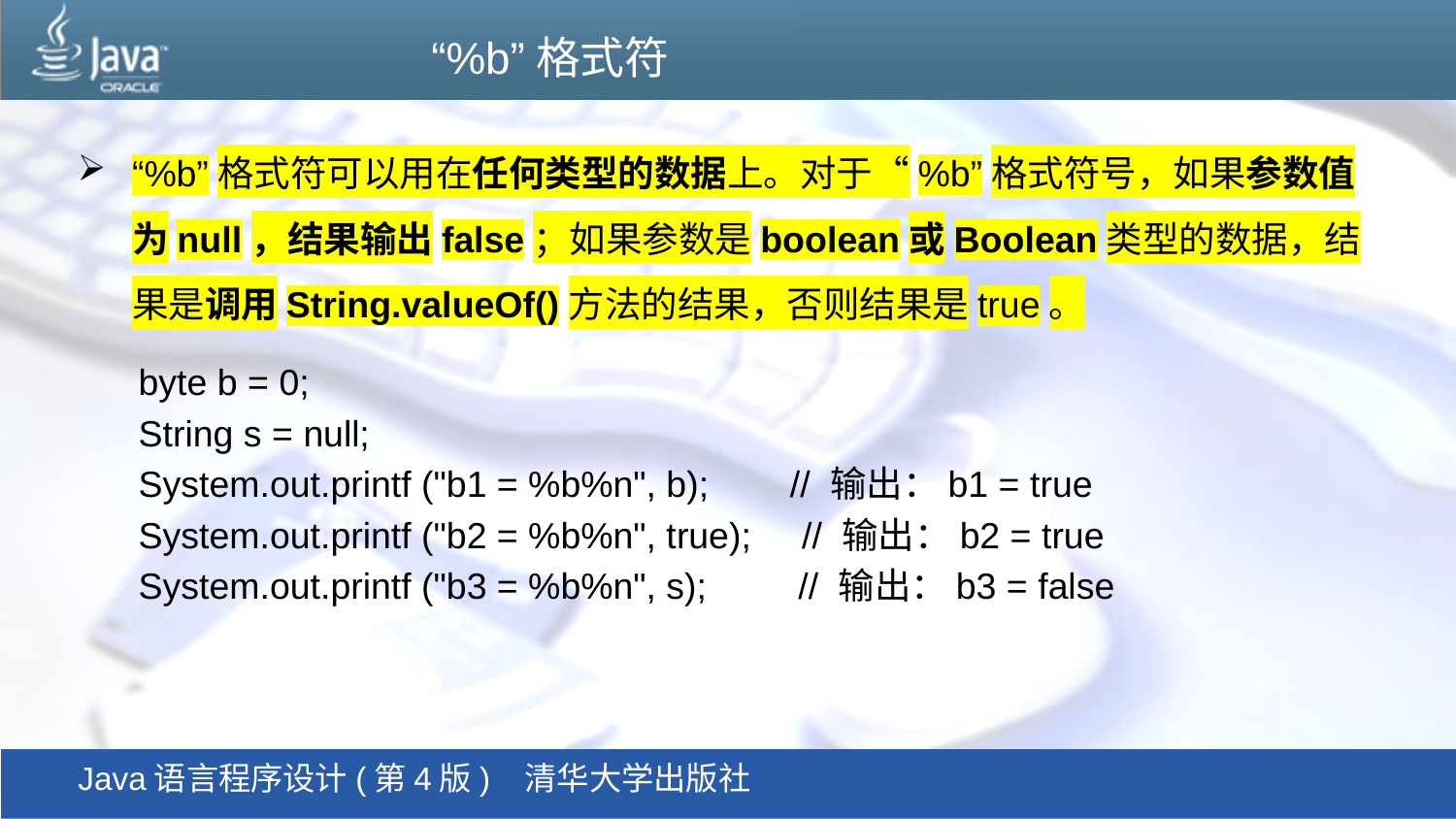

# “%b”格式符
“%b”格式符可以用在任何类型的数据上。对于“%b”格式符号，如果参数值为null，结果输出false；如果参数是boolean或Boolean类型的数据，结果是调用String.valueOf()方法的结果，否则结果是true。
      byte b = 0;
      String s = null;
      System.out.printf ("b1 = %b%n", b);        // 输出：b1 = true
      System.out.printf ("b2 = %b%n", true);     // 输出：b2 = true
      System.out.printf ("b3 = %b%n", s);         // 输出：b3 = false